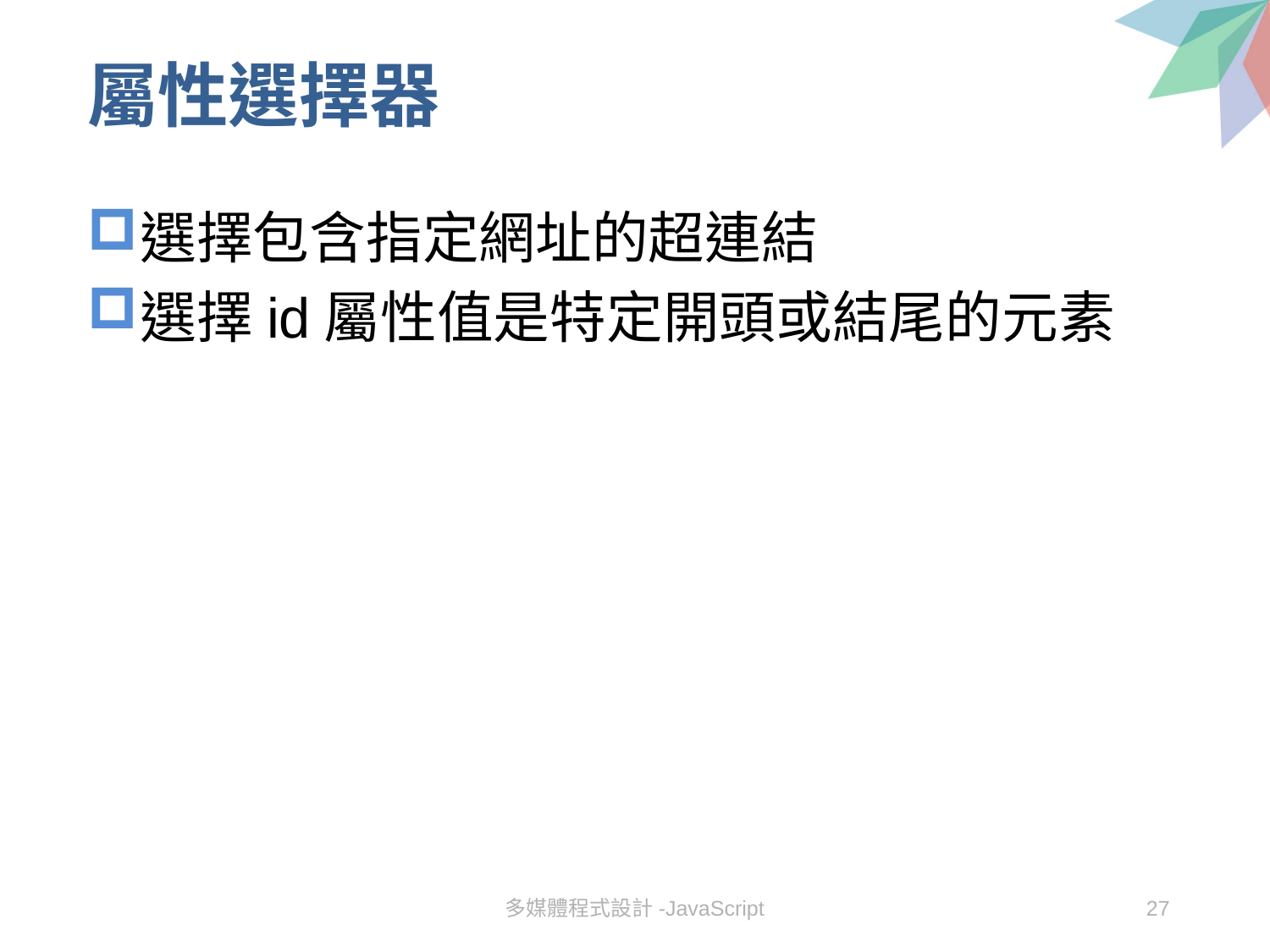

# 屬性選擇器
選擇包含指定網址的超連結
選擇id屬性值是特定開頭或結尾的元素
多媒體程式設計-JavaScript
27